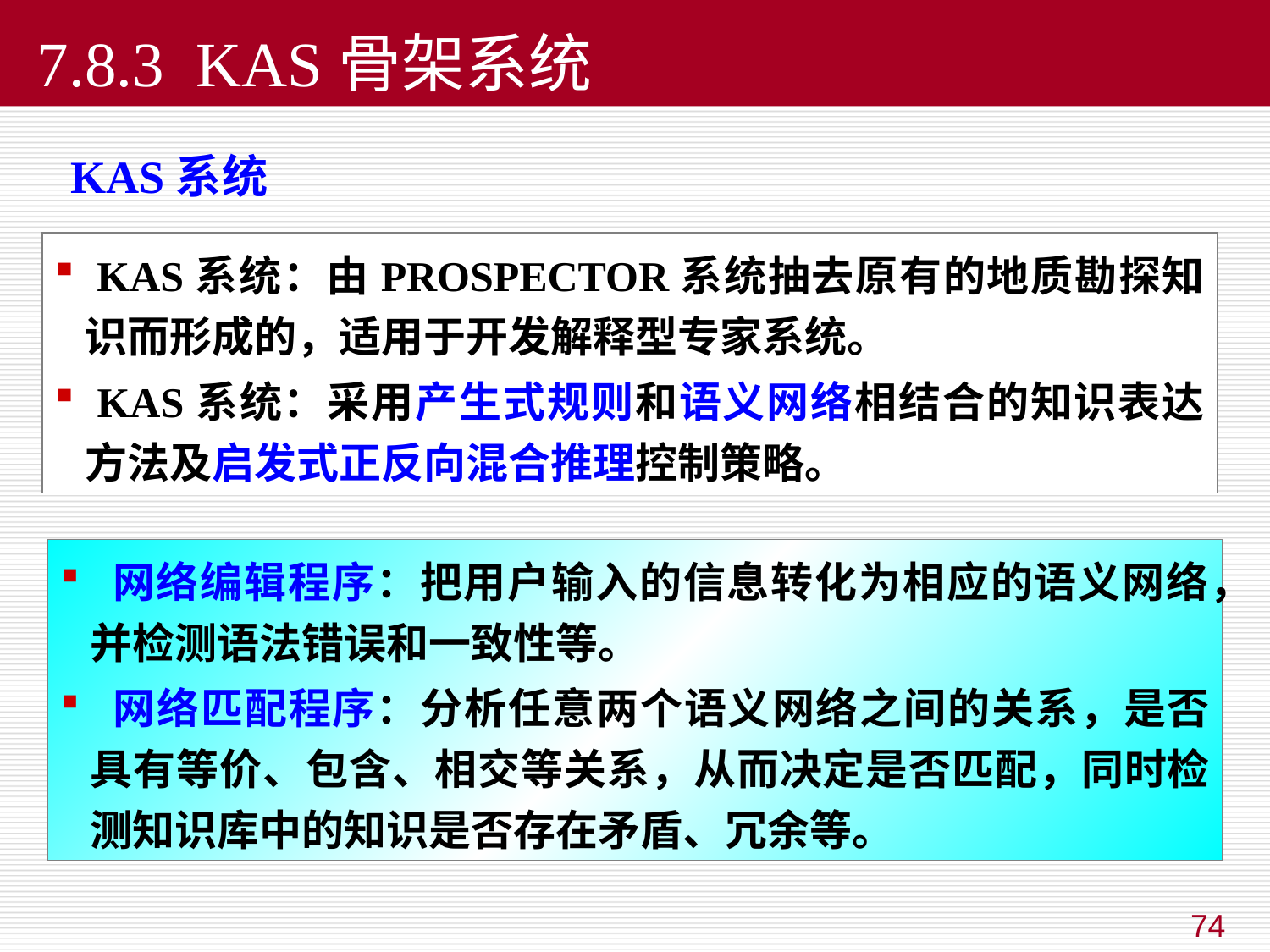

# 7.8.3  KAS骨架系统
  KAS系统
 KAS系统：由PROSPECTOR系统抽去原有的地质勘探知识而形成的，适用于开发解释型专家系统。
 KAS系统：采用产生式规则和语义网络相结合的知识表达方法及启发式正反向混合推理控制策略。
 网络编辑程序：把用户输入的信息转化为相应的语义网络，并检测语法错误和一致性等。
 网络匹配程序：分析任意两个语义网络之间的关系，是否具有等价、包含、相交等关系，从而决定是否匹配，同时检测知识库中的知识是否存在矛盾、冗余等。
74